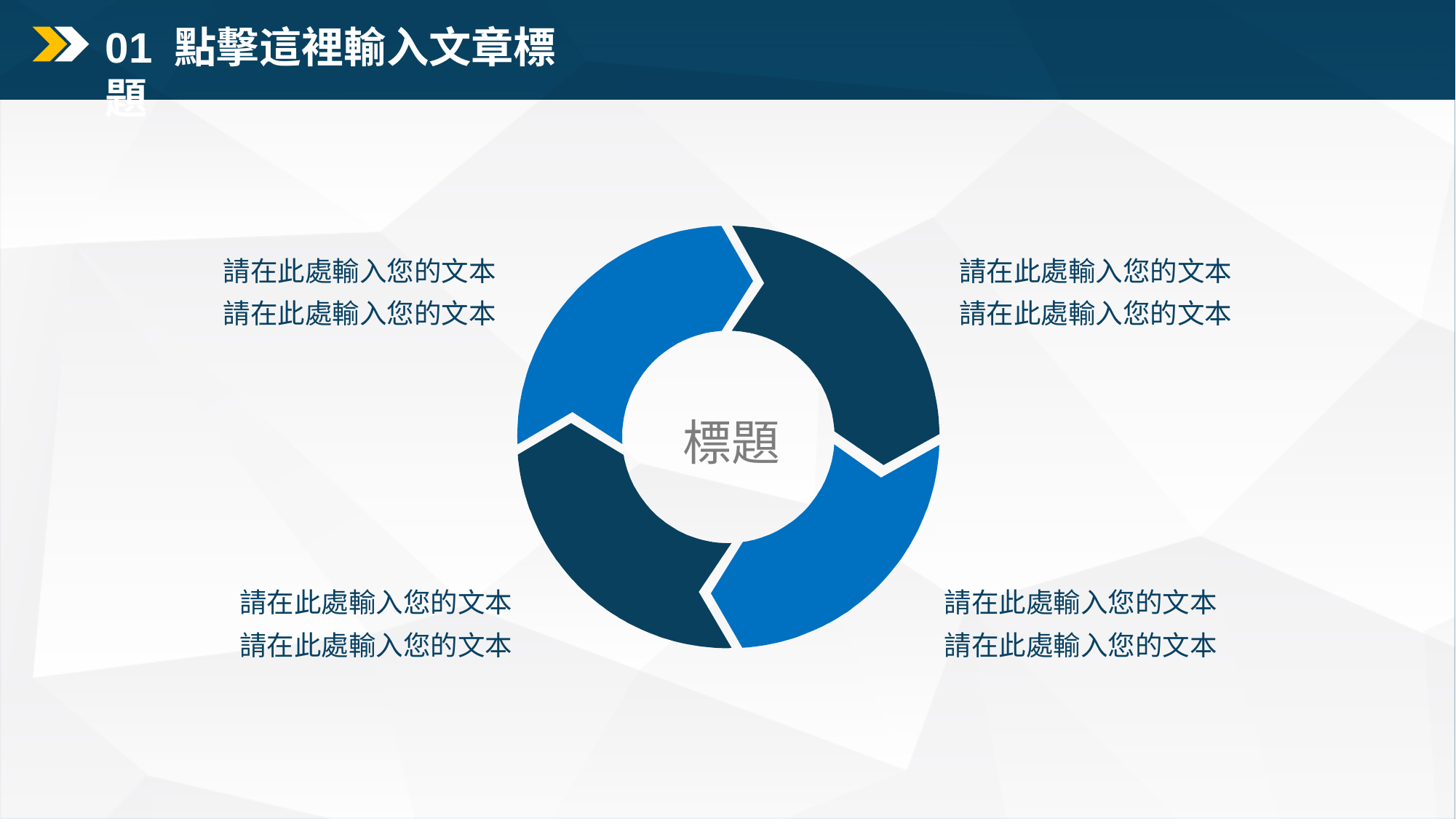

01 點擊這裡輸入文章標題

請在此處輸入您的文本
請在此處輸入您的文本
請在此處輸入您的文本
請在此處輸入您的文本

標題

請在此處輸入您的文本
請在此處輸入您的文本
請在此處輸入您的文本
請在此處輸入您的文本